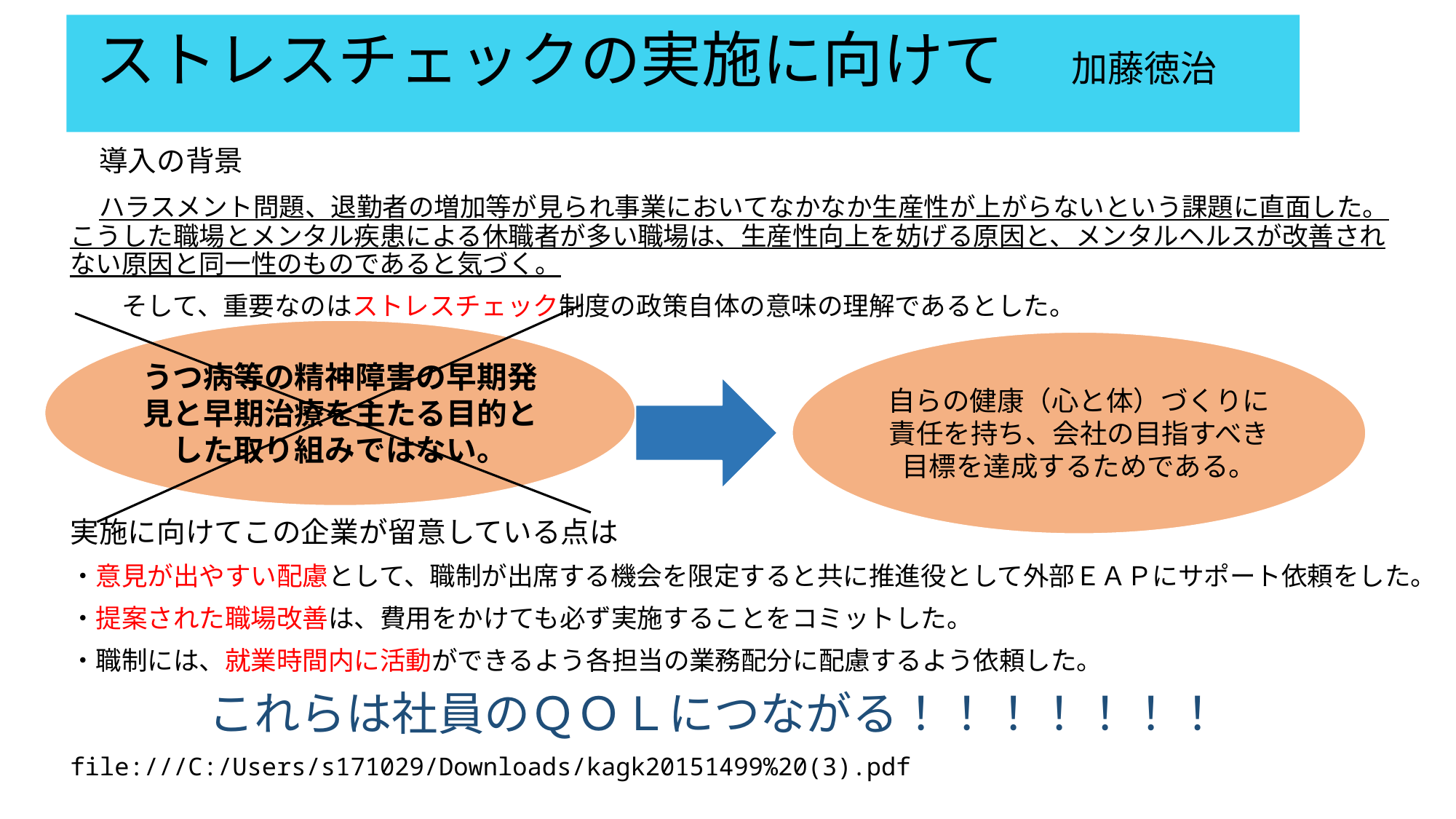

# ストレスチェックの実施に向けて　加藤徳治

　導入の背景
　ハラスメント問題、退勤者の増加等が見られ事業においてなかなか生産性が上がらないという課題に直面した。こうした職場とメンタル疾患による休職者が多い職場は、生産性向上を妨げる原因と、メンタルヘルスが改善されない原因と同一性のものであると気づく。
　　そして、重要なのはストレスチェック制度の政策自体の意味の理解であるとした。

実施に向けてこの企業が留意している点は
・意見が出やすい配慮として、職制が出席する機会を限定すると共に推進役として外部ＥＡＰにサポート依頼をした。
・提案された職場改善は、費用をかけても必ず実施することをコミットした。
・職制には、就業時間内に活動ができるよう各担当の業務配分に配慮するよう依頼した。
　　　これらは社員のＱＯＬにつながる！！！！！！！
file:///C:/Users/s171029/Downloads/kagk20151499%20(3).pdf
うつ病等の精神障害の早期発見と早期治療を主たる目的とした取り組みではない。
自らの健康（心と体）づくりに責任を持ち、会社の目指すべき目標を達成するためである。